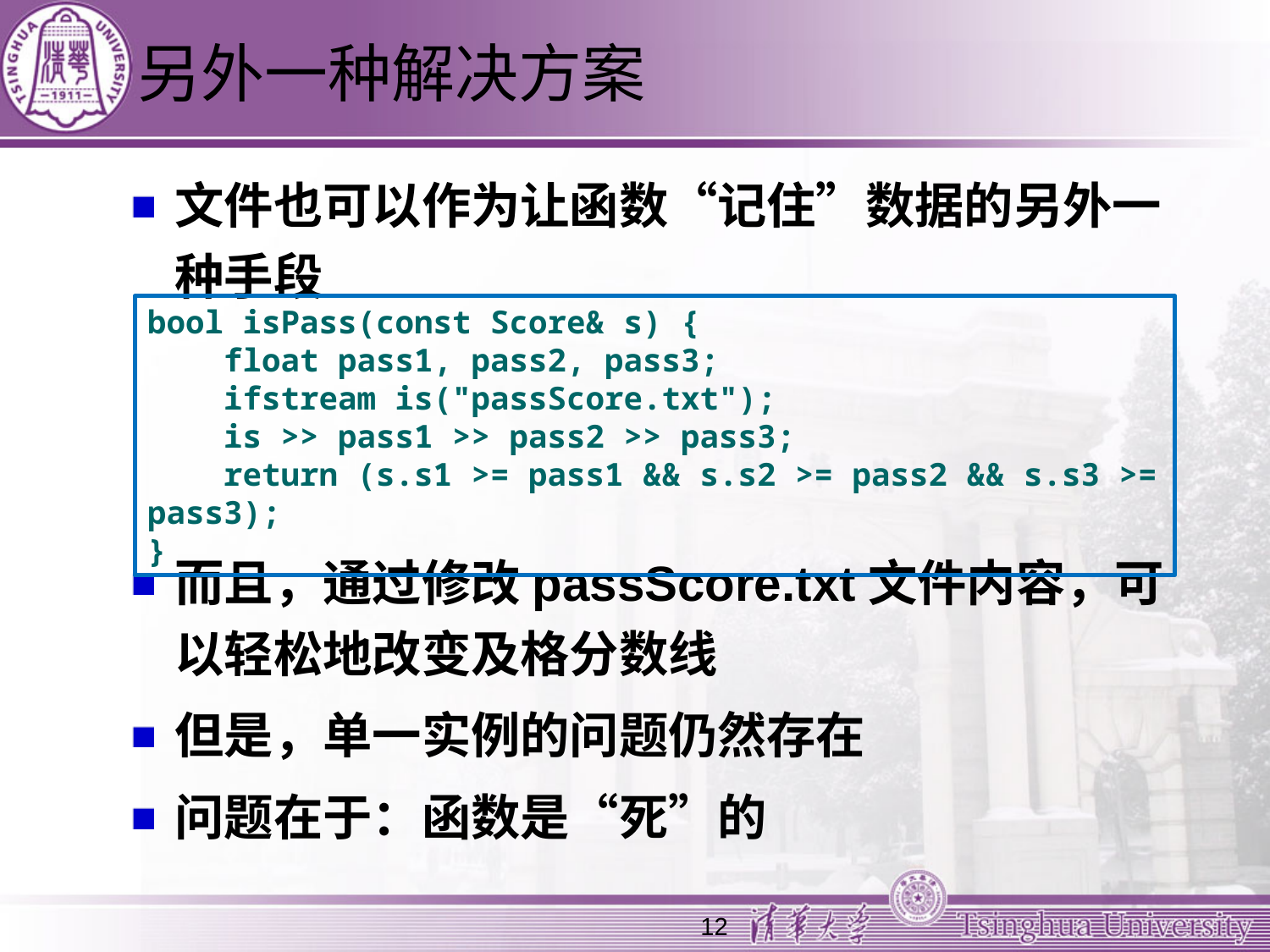

# 另外一种解决方案
文件也可以作为让函数“记住”数据的另外一种手段

而且，通过修改passScore.txt文件内容，可以轻松地改变及格分数线
但是，单一实例的问题仍然存在
问题在于：函数是“死”的
bool isPass(const Score& s) {
    float pass1, pass2, pass3;
    ifstream is("passScore.txt");
    is >> pass1 >> pass2 >> pass3;
    return (s.s1 >= pass1 && s.s2 >= pass2 && s.s3 >= pass3);
}
12